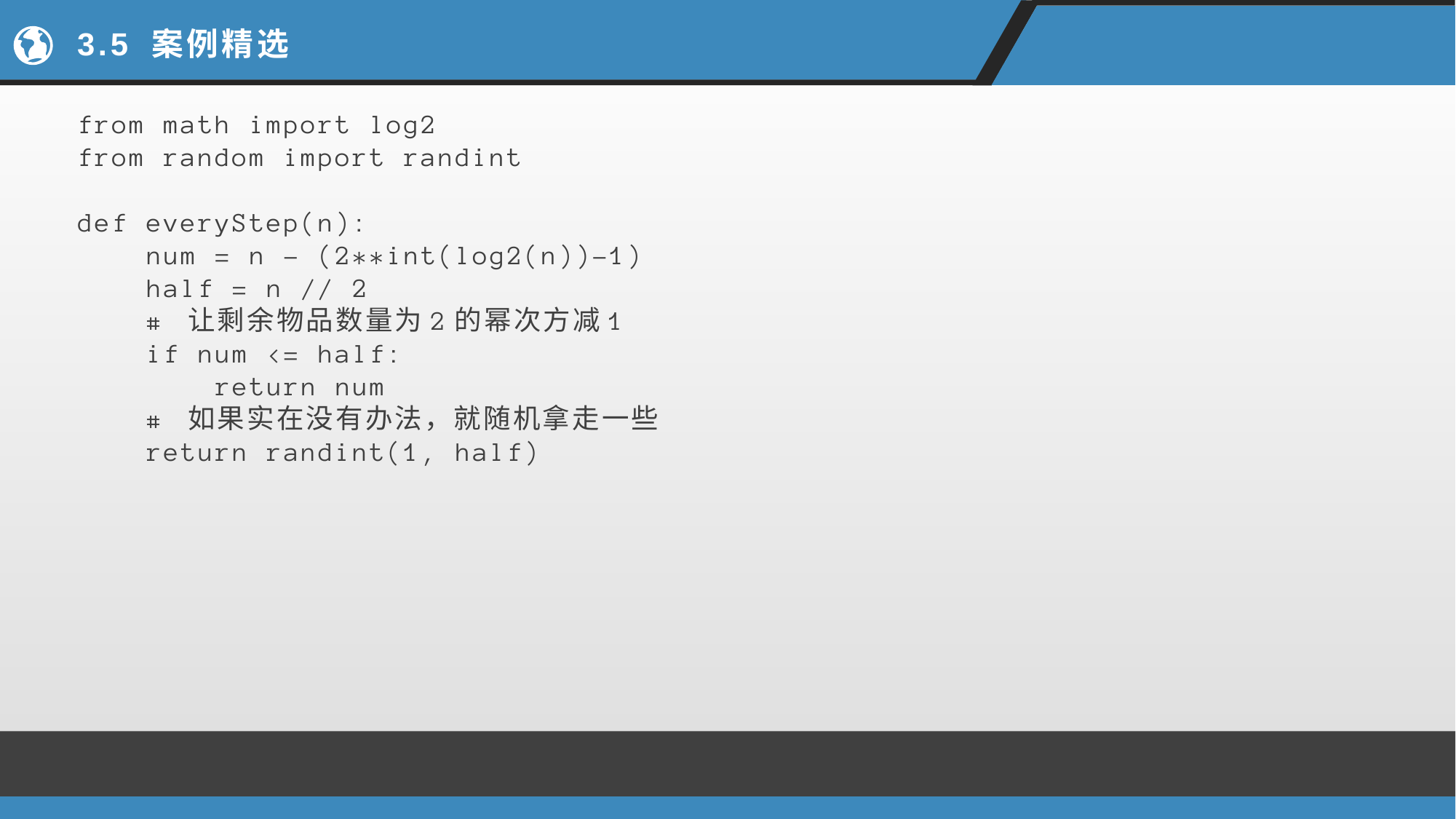

# 3.5 案例精选

from math import log2
from random import randint

def everyStep(n):
    num = n - (2**int(log2(n))-1)
    half = n // 2
    # 让剩余物品数量为2的幂次方减1
    if num <= half:
        return num
    # 如果实在没有办法，就随机拿走一些
    return randint(1, half)